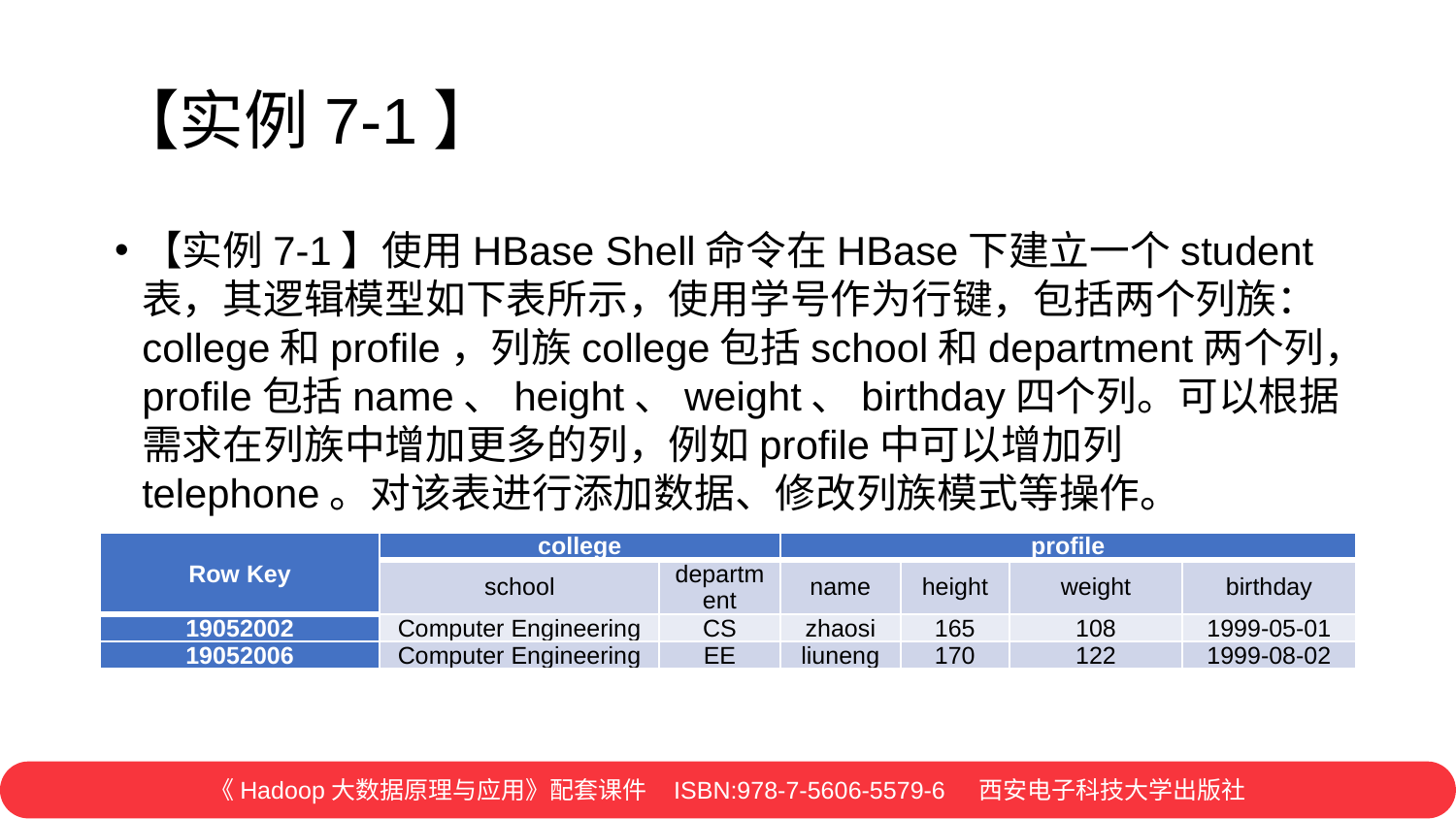

# 【实例7-1】
【实例7-1】使用HBase Shell命令在HBase下建立一个student表，其逻辑模型如下表所示，使用学号作为行键，包括两个列族：college和profile，列族college包括school和department两个列，profile包括name、height、weight、birthday四个列。可以根据需求在列族中增加更多的列，例如profile中可以增加列telephone。对该表进行添加数据、修改列族模式等操作。
| Row Key | college |  | profile |  |  |  |
| --- | --- | --- | --- | --- | --- | --- |
|  | school | department | name | height | weight | birthday |
| 19052002 | Computer Engineering | CS | zhaosi | 165 | 108 | 1999-05-01 |
| 19052006 | Computer Engineering | EE | liuneng | 170 | 122 | 1999-08-02 |